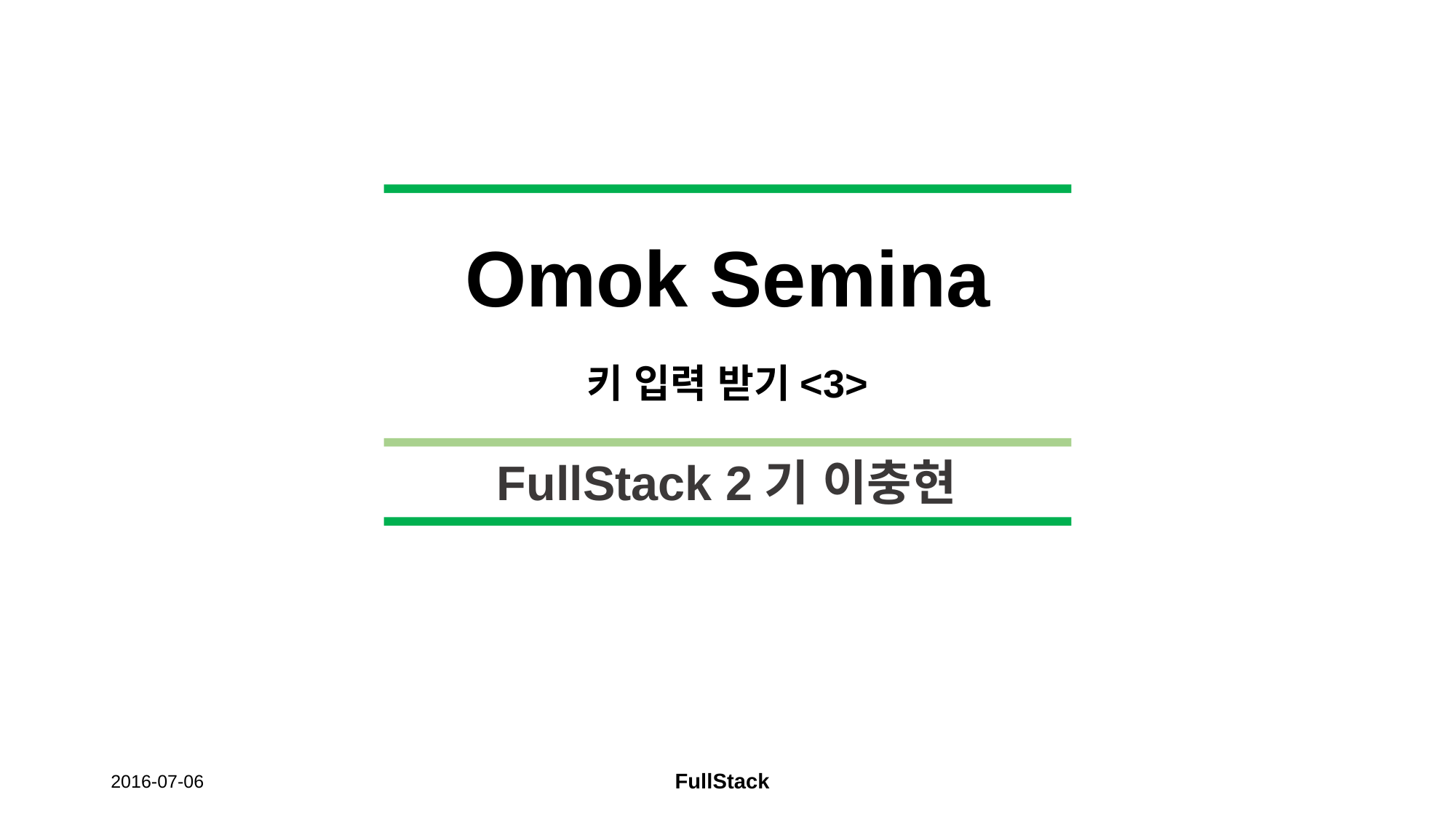

# Omok Semina
키 입력 받기<3>
FullStack 2기 이충현
2016-07-06